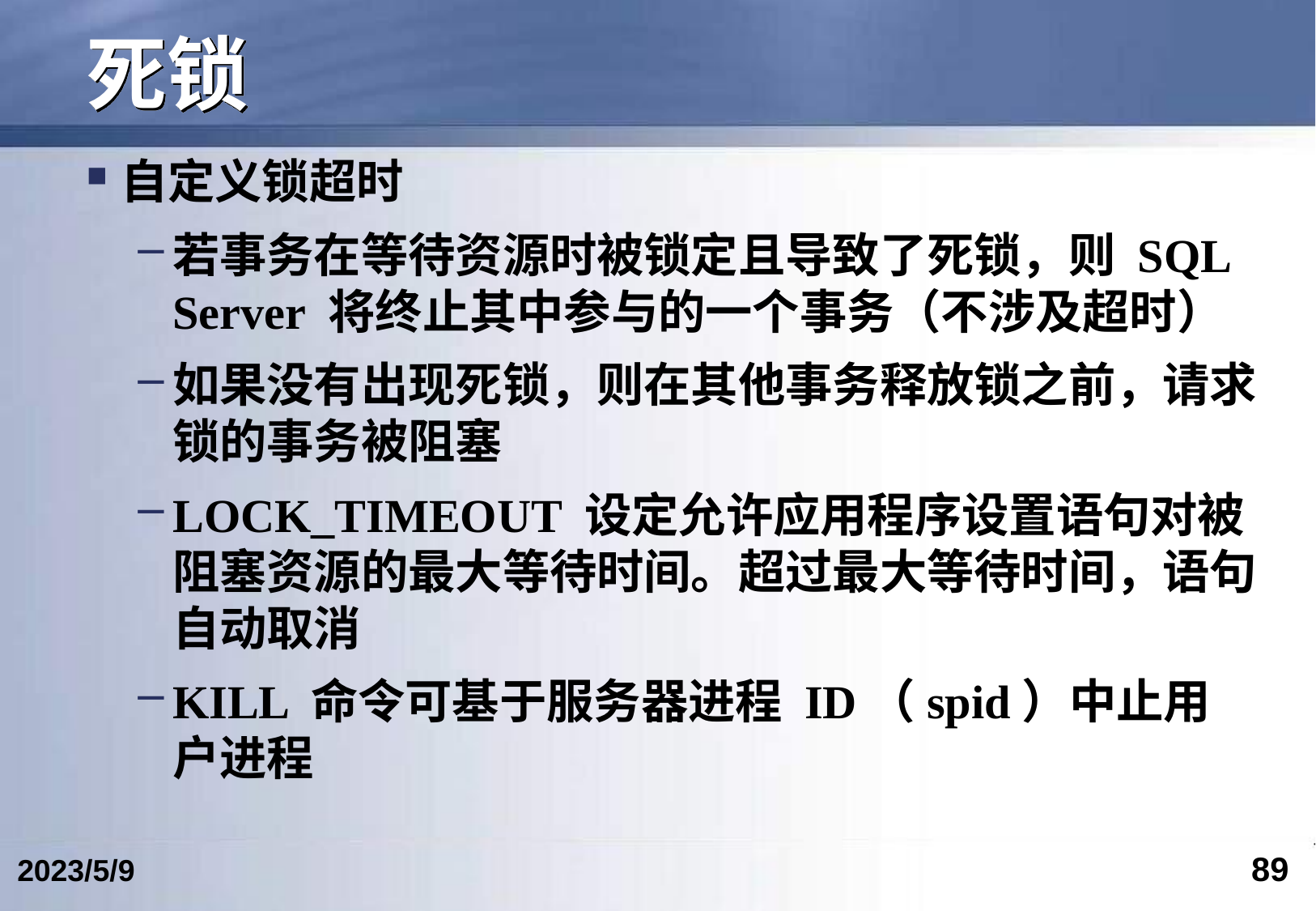

# 死锁
自定义锁超时
若事务在等待资源时被锁定且导致了死锁，则 SQL Server 将终止其中参与的一个事务（不涉及超时）
如果没有出现死锁，则在其他事务释放锁之前，请求锁的事务被阻塞
LOCK_TIMEOUT 设定允许应用程序设置语句对被阻塞资源的最大等待时间。超过最大等待时间，语句自动取消
KILL 命令可基于服务器进程 ID（spid）中止用户进程
89
2023/5/9